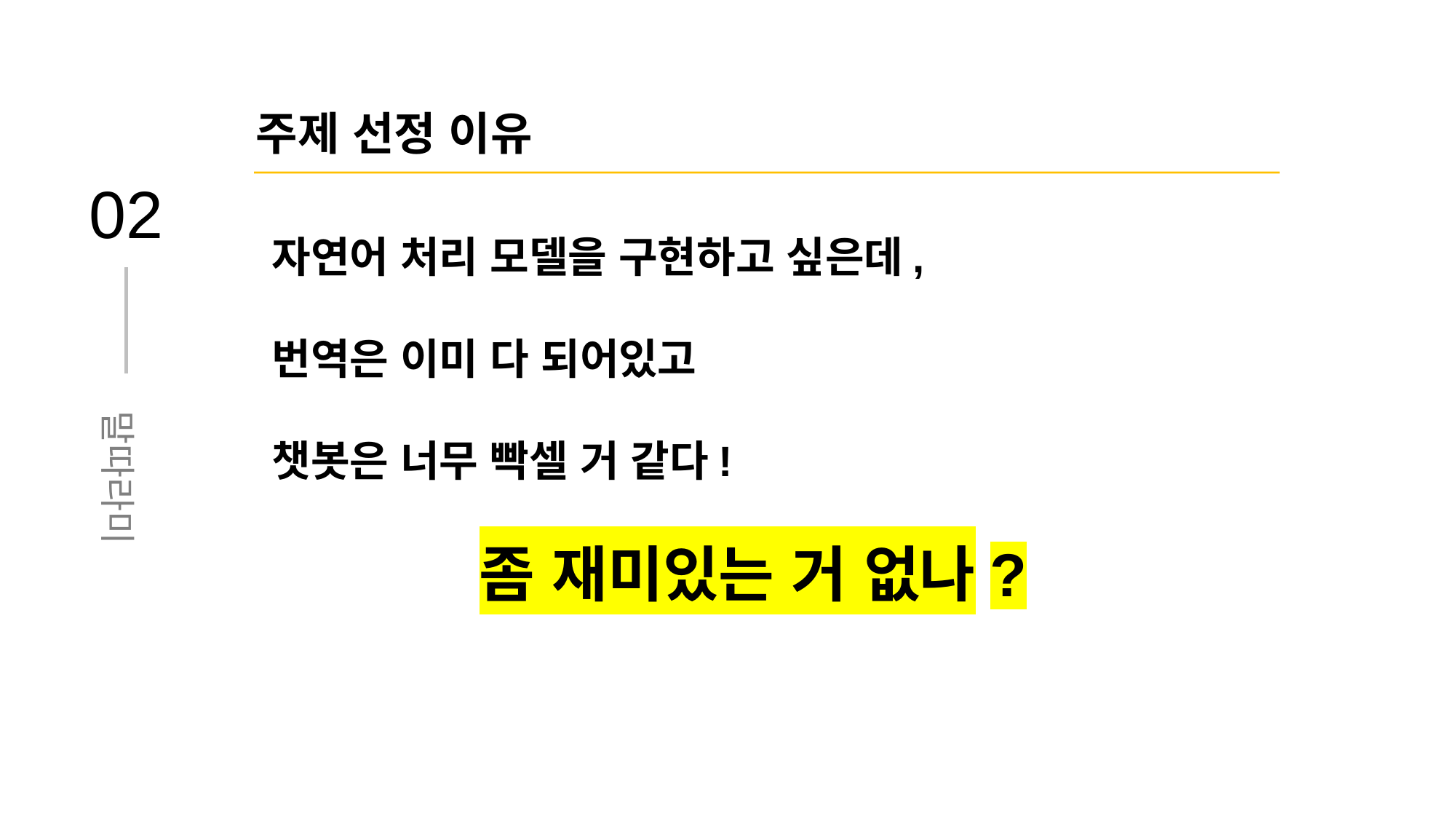

주제 선정 이유
02

자연어 처리 모델을 구현하고 싶은데,

번역은 이미 다 되어있고

챗봇은 너무 빡셀 거 같다!

좀 재미있는 거 없나?
말따라미